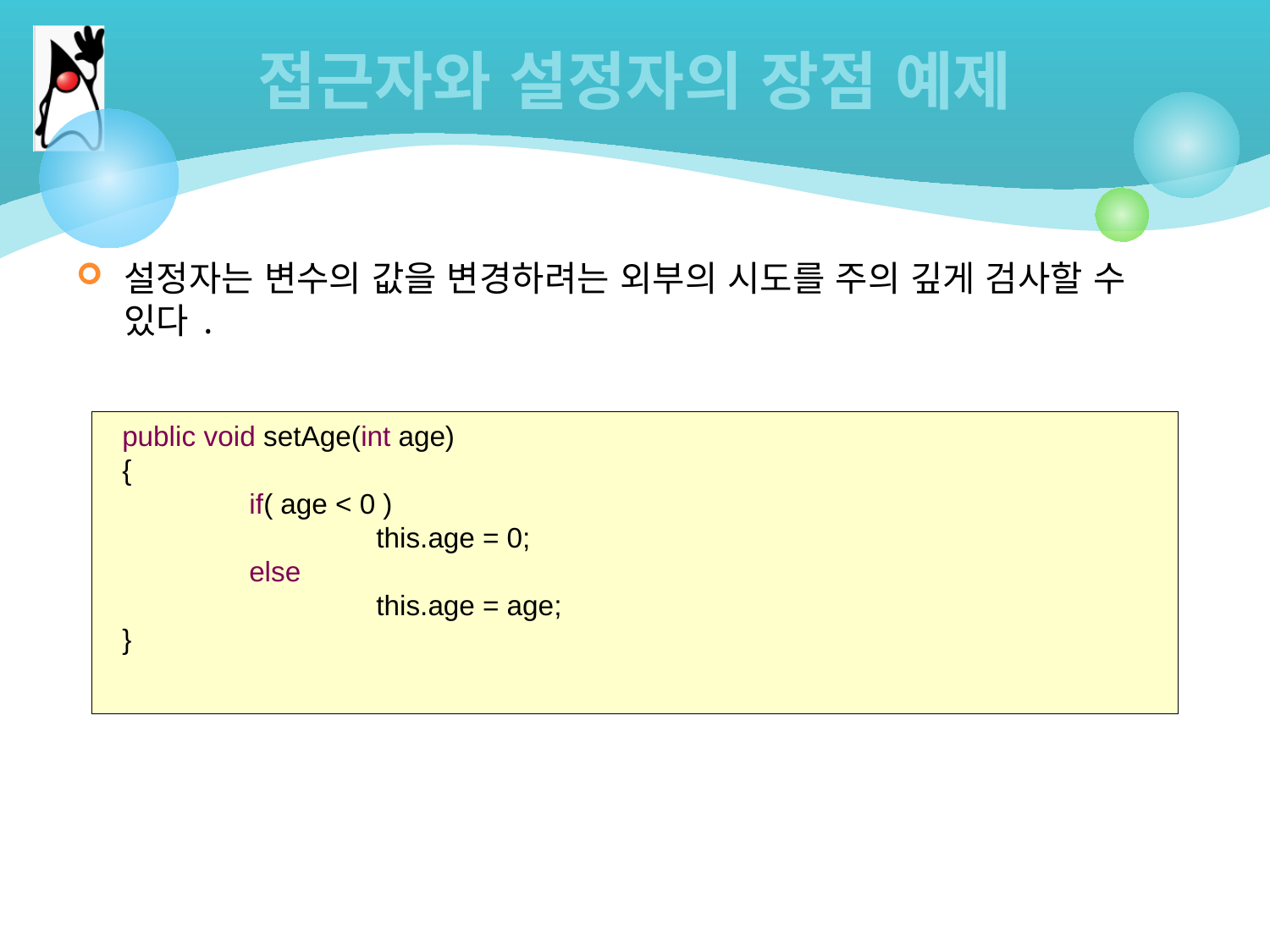

# 접근자와 설정자의 장점 예제
설정자는 변수의 값을 변경하려는 외부의 시도를 주의 깊게 검사할 수 있다.
public void setAge(int age)
{
	if( age < 0 )
		this.age = 0;
	else
		this.age = age;
}